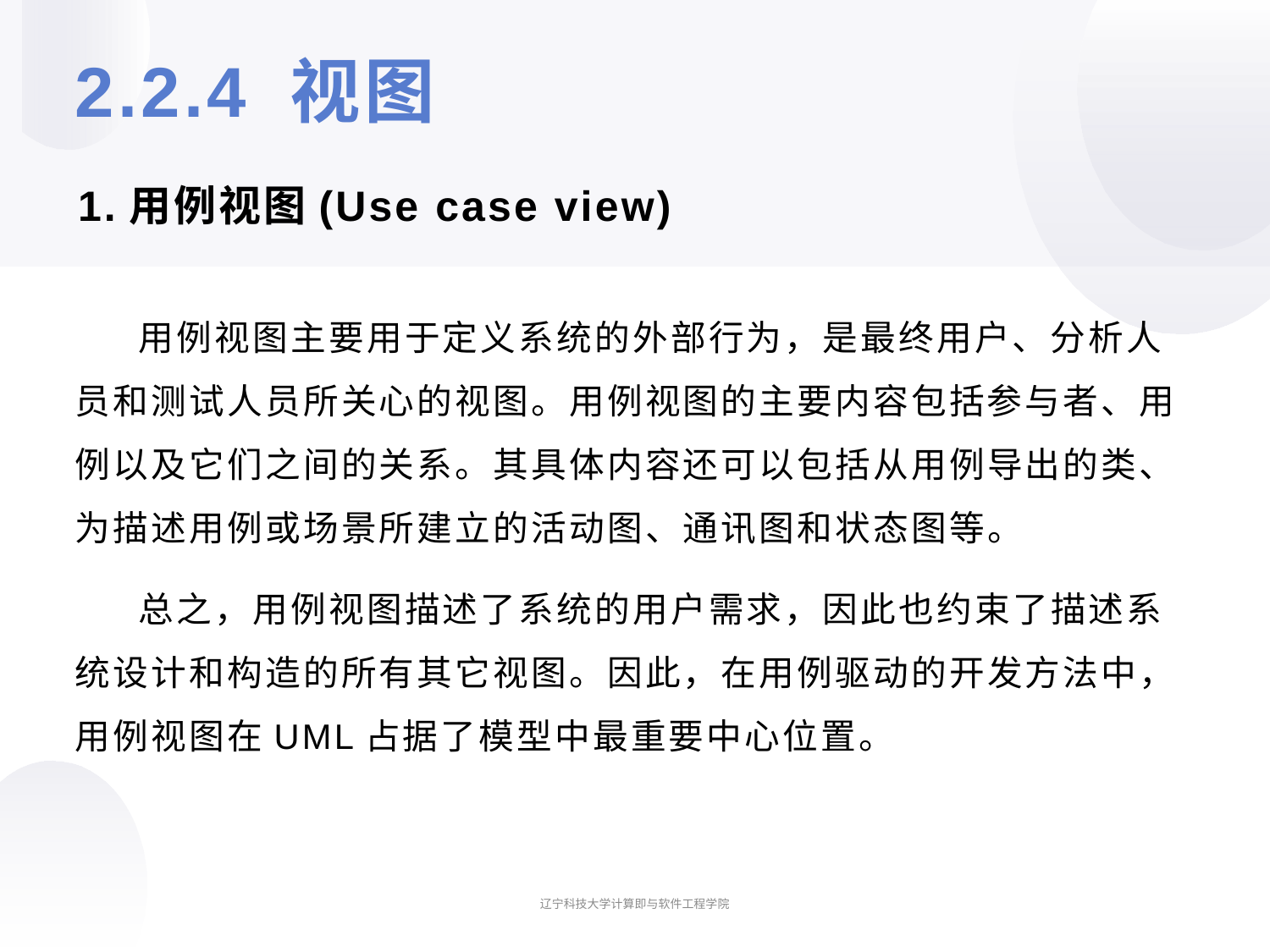

# 2.2.4 视图
1.用例视图(Use case view)

用例视图主要用于定义系统的外部行为，是最终用户、分析人员和测试人员所关心的视图。用例视图的主要内容包括参与者、用例以及它们之间的关系。其具体内容还可以包括从用例导出的类、为描述用例或场景所建立的活动图、通讯图和状态图等。
总之，用例视图描述了系统的用户需求，因此也约束了描述系统设计和构造的所有其它视图。因此，在用例驱动的开发方法中，用例视图在UML占据了模型中最重要中心位置。

辽宁科技大学计算即与软件工程学院
45